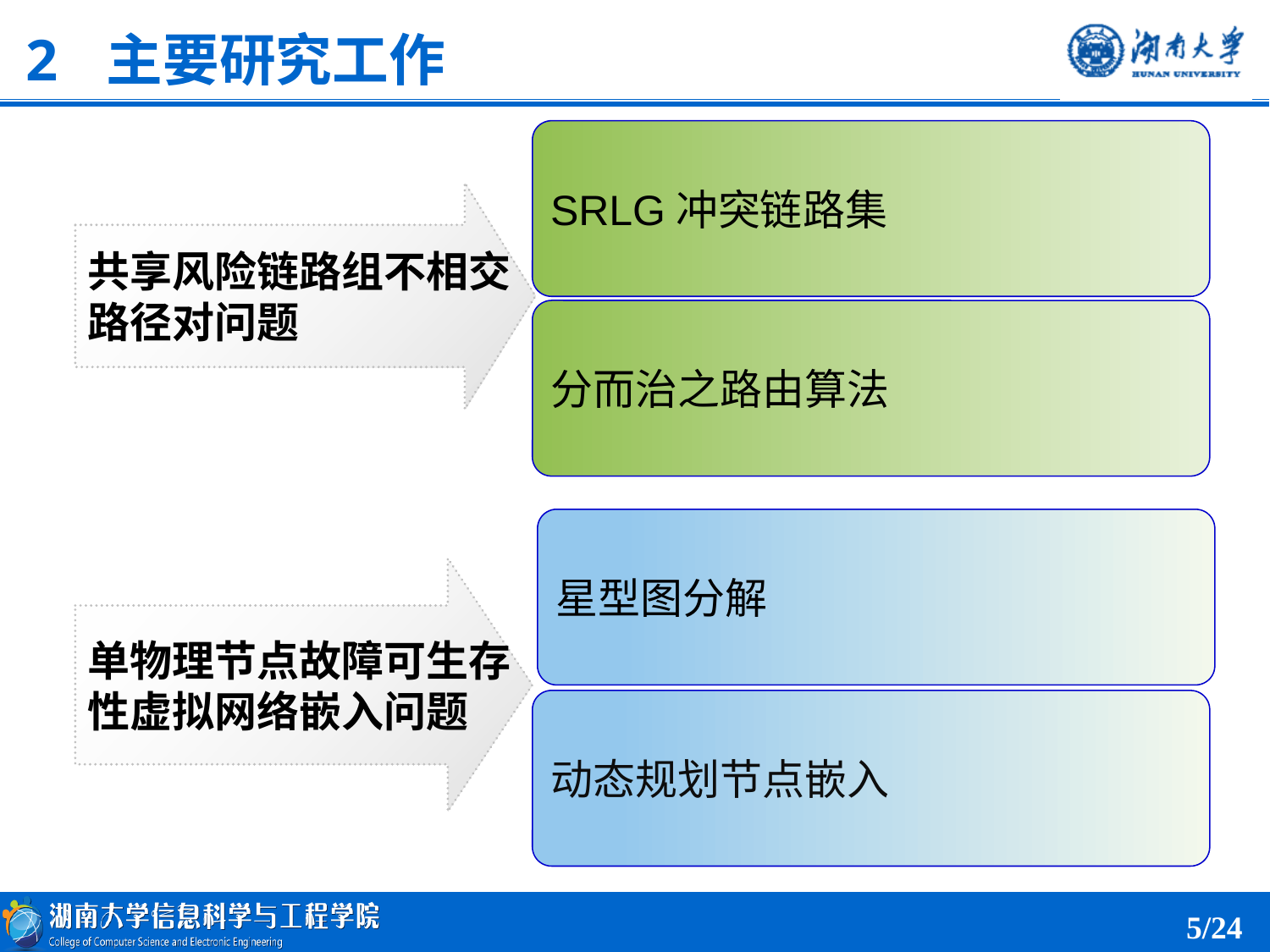

2 主要研究工作
SRLG冲突链路集
共享风险链路组不相交
路径对问题
分而治之路由算法
星型图分解
单物理节点故障可生存
性虚拟网络嵌入问题
动态规划节点嵌入
5/24